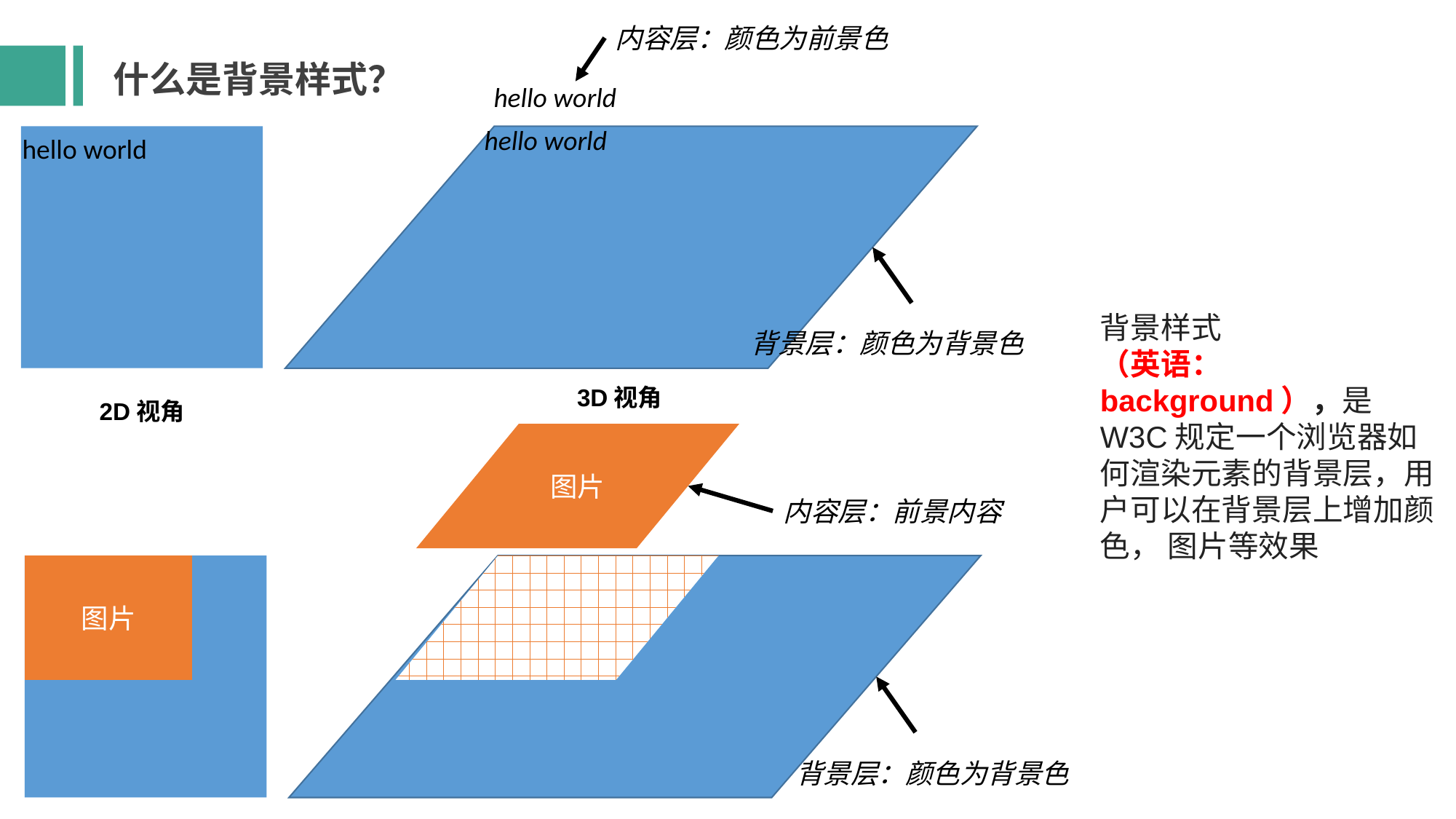

内容层：颜色为前景色
hello world
hello world

背景层：颜色为背景色
3D视角
2D视角

什么是背景样式？
hello world
背景样式
（英语：background），是W3C规定一个浏览器如何渲染元素的背景层，用户可以在背景层上增加颜色， 图片等效果
图片
内容层：前景内容

背景层：颜色为背景色
图片